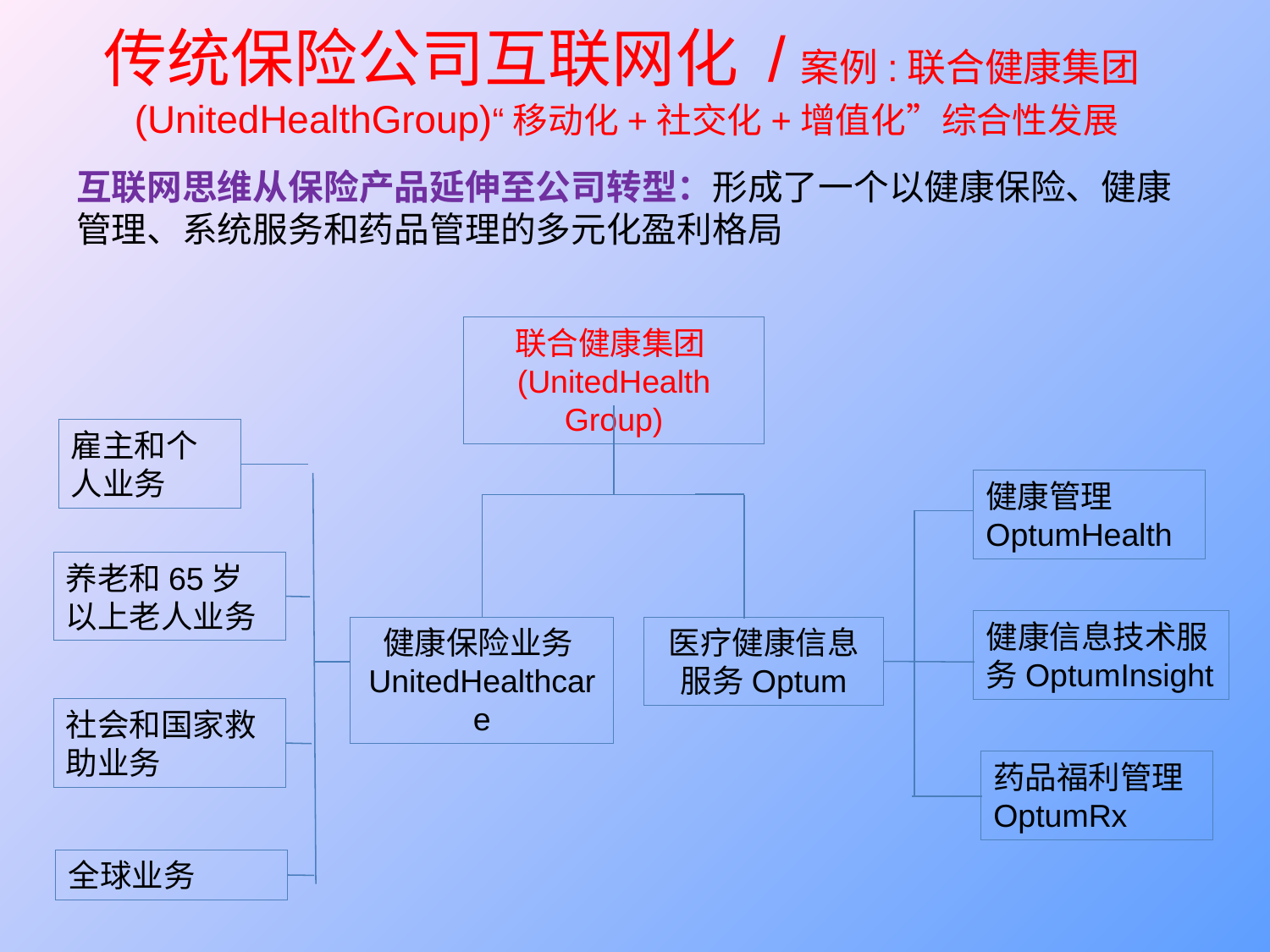

# 传统保险公司互联网化 /案例:联合健康集团(UnitedHealthGroup)“移动化+社交化+增值化”综合性发展
互联网思维从保险产品延伸至公司转型：形成了一个以健康保险、健康管理、系统服务和药品管理的多元化盈利格局

联合健康集团(UnitedHealth Group)
雇主和个人业务
健康管理OptumHealth
养老和65岁以上老人业务
健康信息技术服务OptumInsight
医疗健康信息服务Optum
健康保险业务UnitedHealthcare
社会和国家救助业务
药品福利管理OptumRx
全球业务